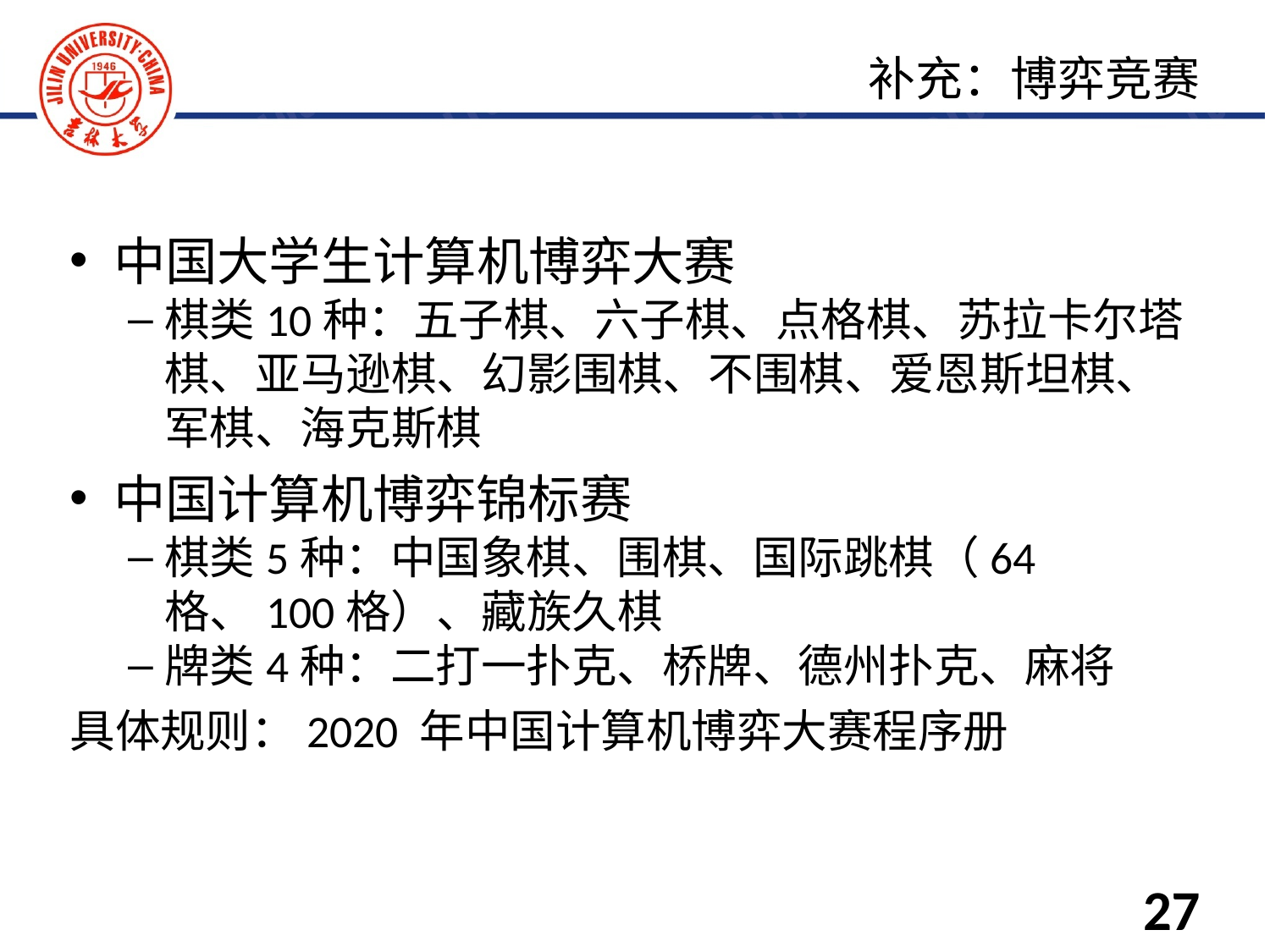

中国大学生计算机博弈大赛
棋类10种：五子棋、六子棋、点格棋、苏拉卡尔塔棋、亚马逊棋、幻影围棋、不围棋、爱恩斯坦棋、军棋、海克斯棋
中国计算机博弈锦标赛
棋类5种：中国象棋、围棋、国际跳棋（64格、100格）、藏族久棋
牌类4种：二打一扑克、桥牌、德州扑克、麻将
具体规则：2020 年中国计算机博弈大赛程序册
补充：博弈竞赛
27